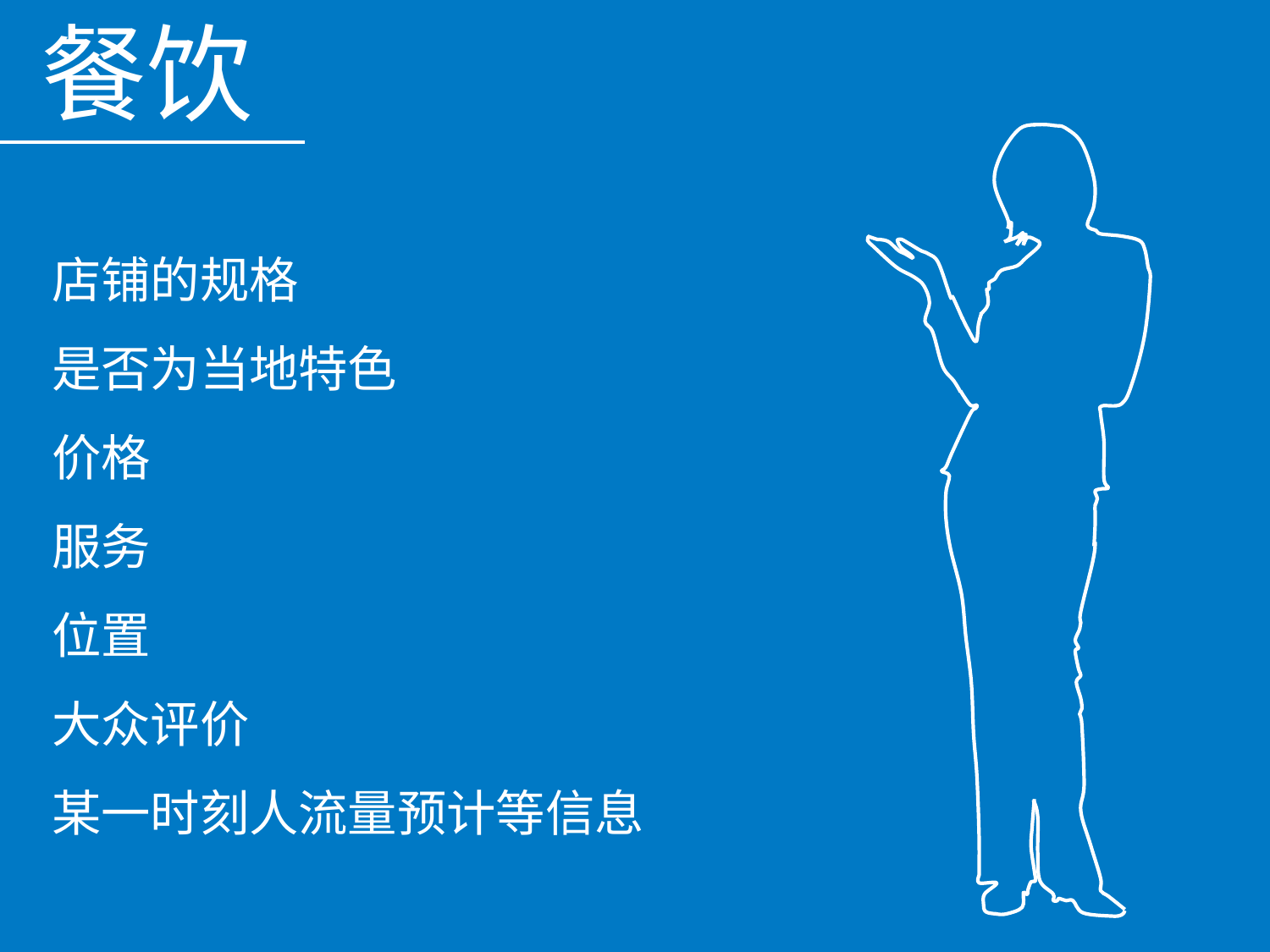

餐饮

店铺的规格
是否为当地特色
价格
服务
位置
大众评价
某一时刻人流量预计等信息